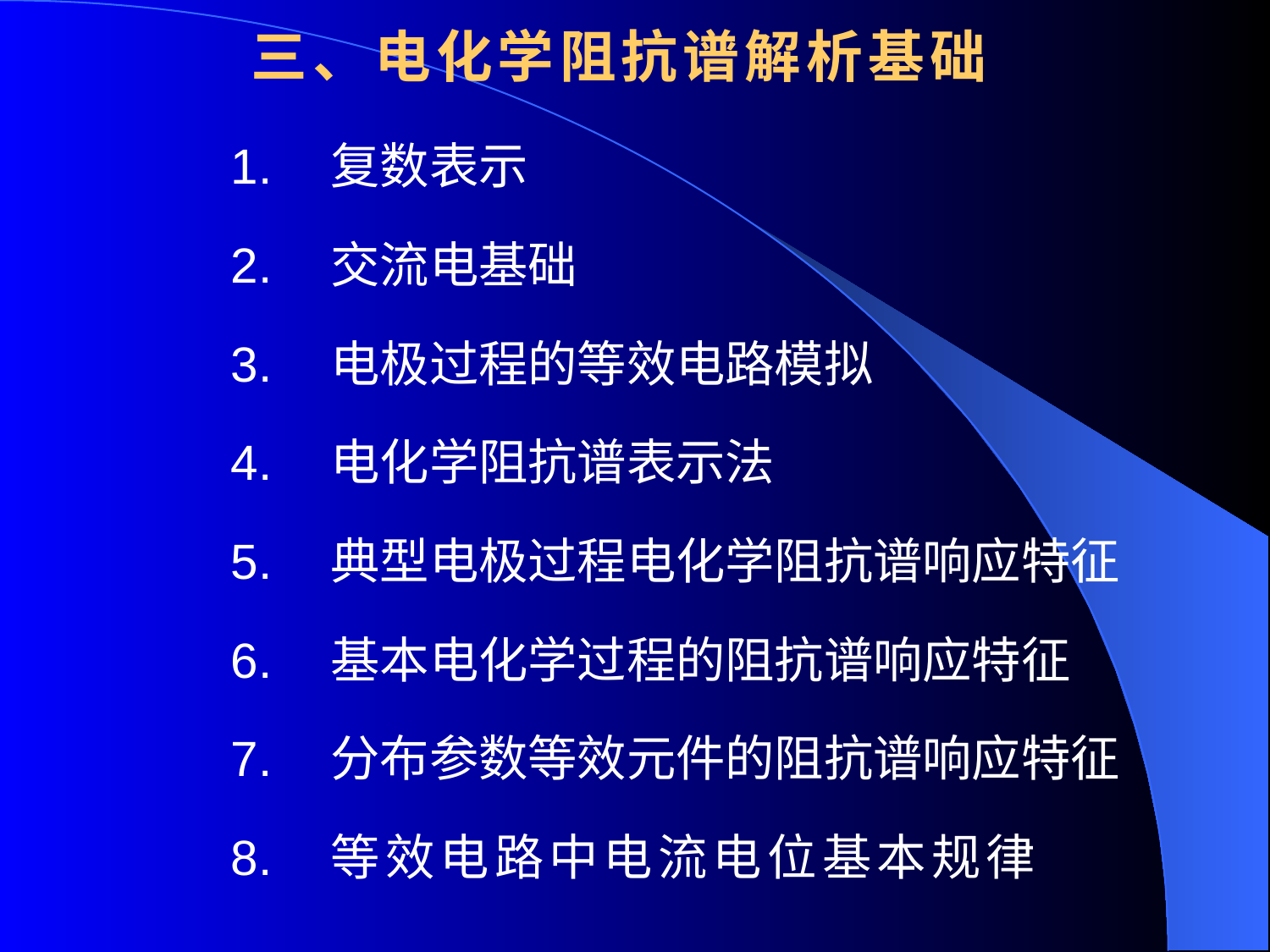

三、电化学阻抗谱解析基础
复数表示
交流电基础
电极过程的等效电路模拟
电化学阻抗谱表示法
典型电极过程电化学阻抗谱响应特征
基本电化学过程的阻抗谱响应特征
分布参数等效元件的阻抗谱响应特征
等效电路中电流电位基本规律